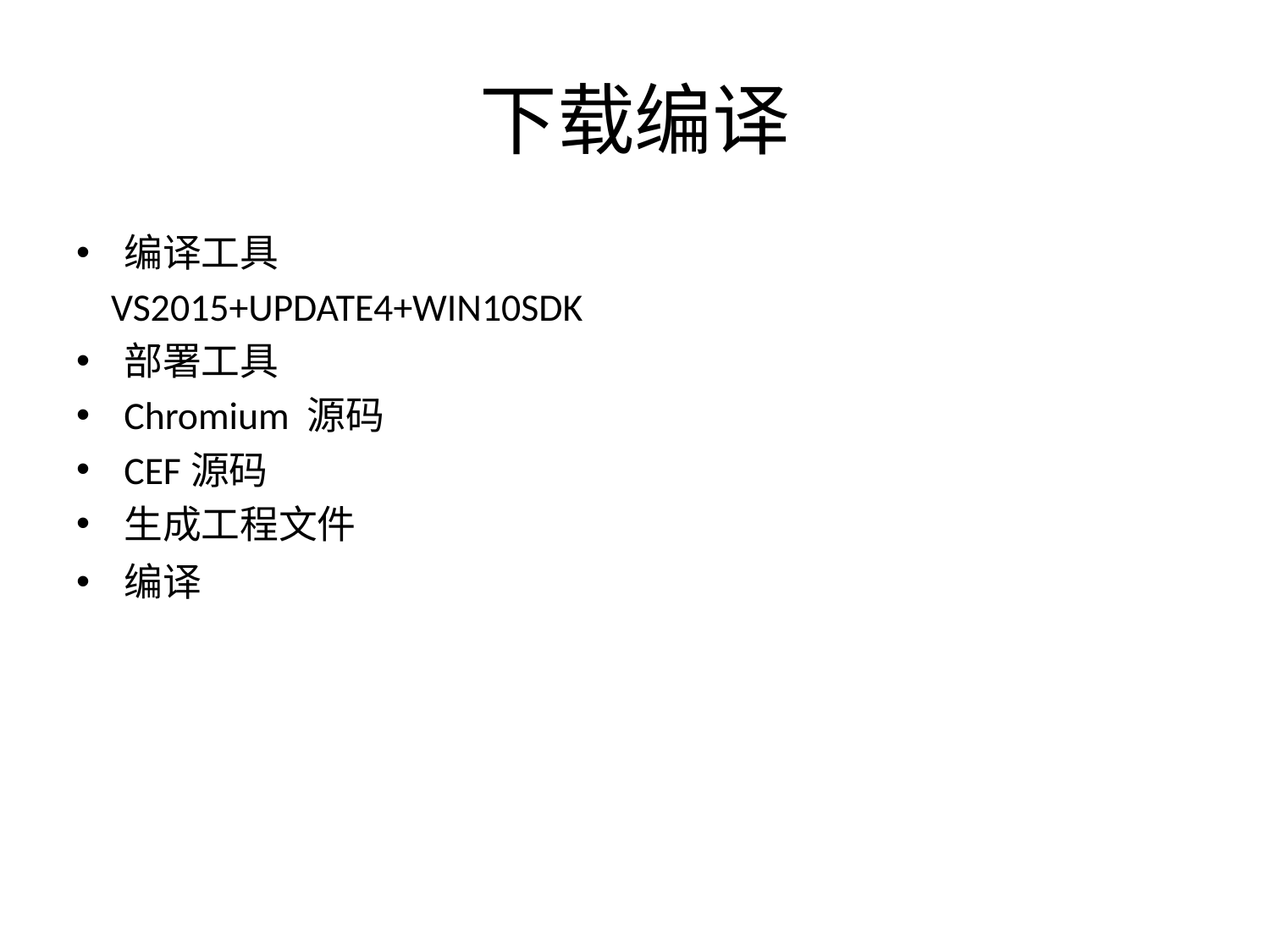

# 下载编译
编译工具
    VS2015+UPDATE4+WIN10SDK
部署工具
Chromium 源码
CEF源码
生成工程文件
编译